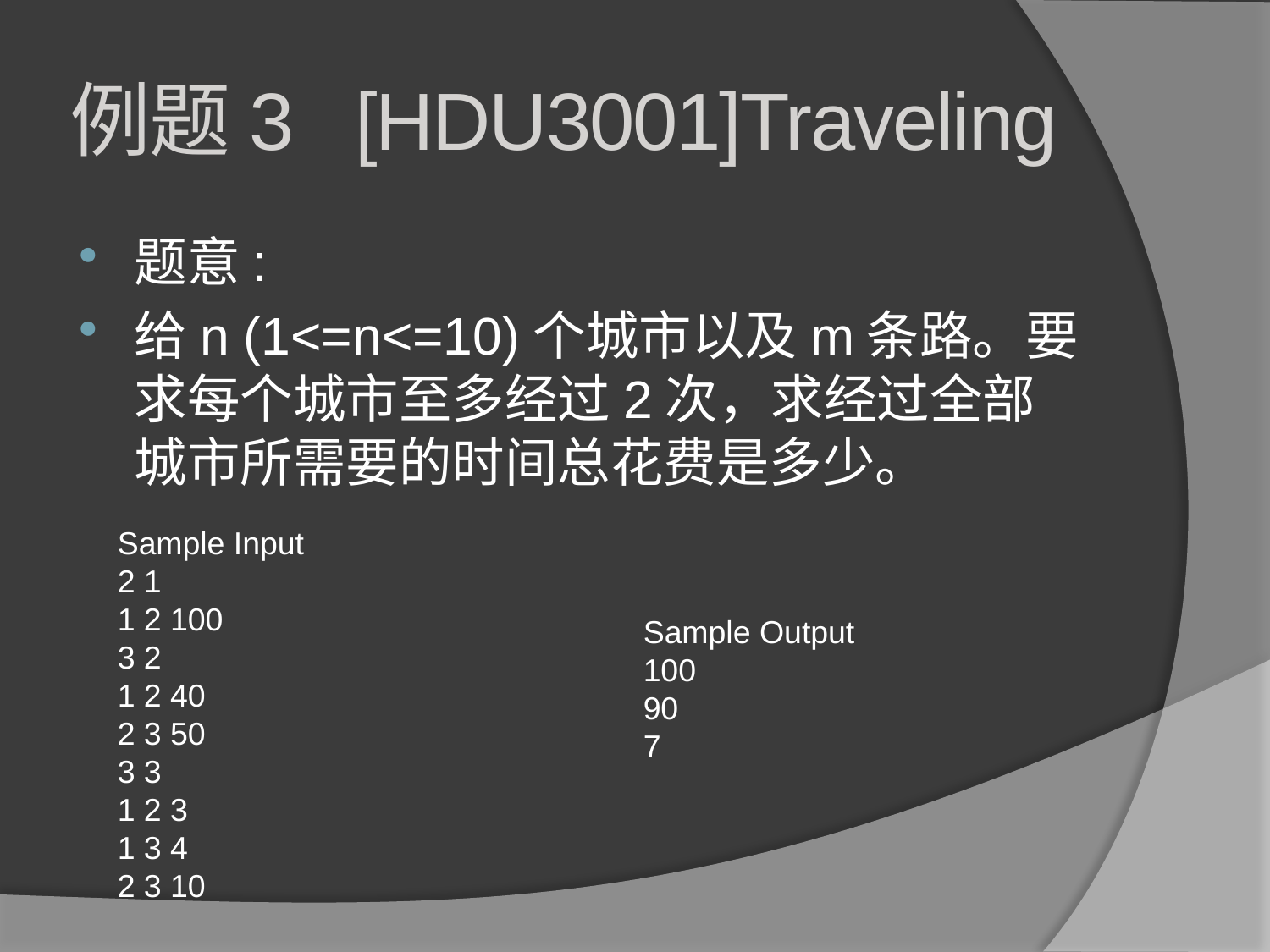

例题3   [HDU3001]Traveling
题意:
给n (1<=n<=10)个城市以及m条路。要求每个城市至多经过2次，求经过全部城市所需要的时间总花费是多少。
Sample Input
2 1
1 2 100
3 2
1 2 40
2 3 50
3 3
1 2 3
1 3 4
2 3 10
Sample Output
100
90
7